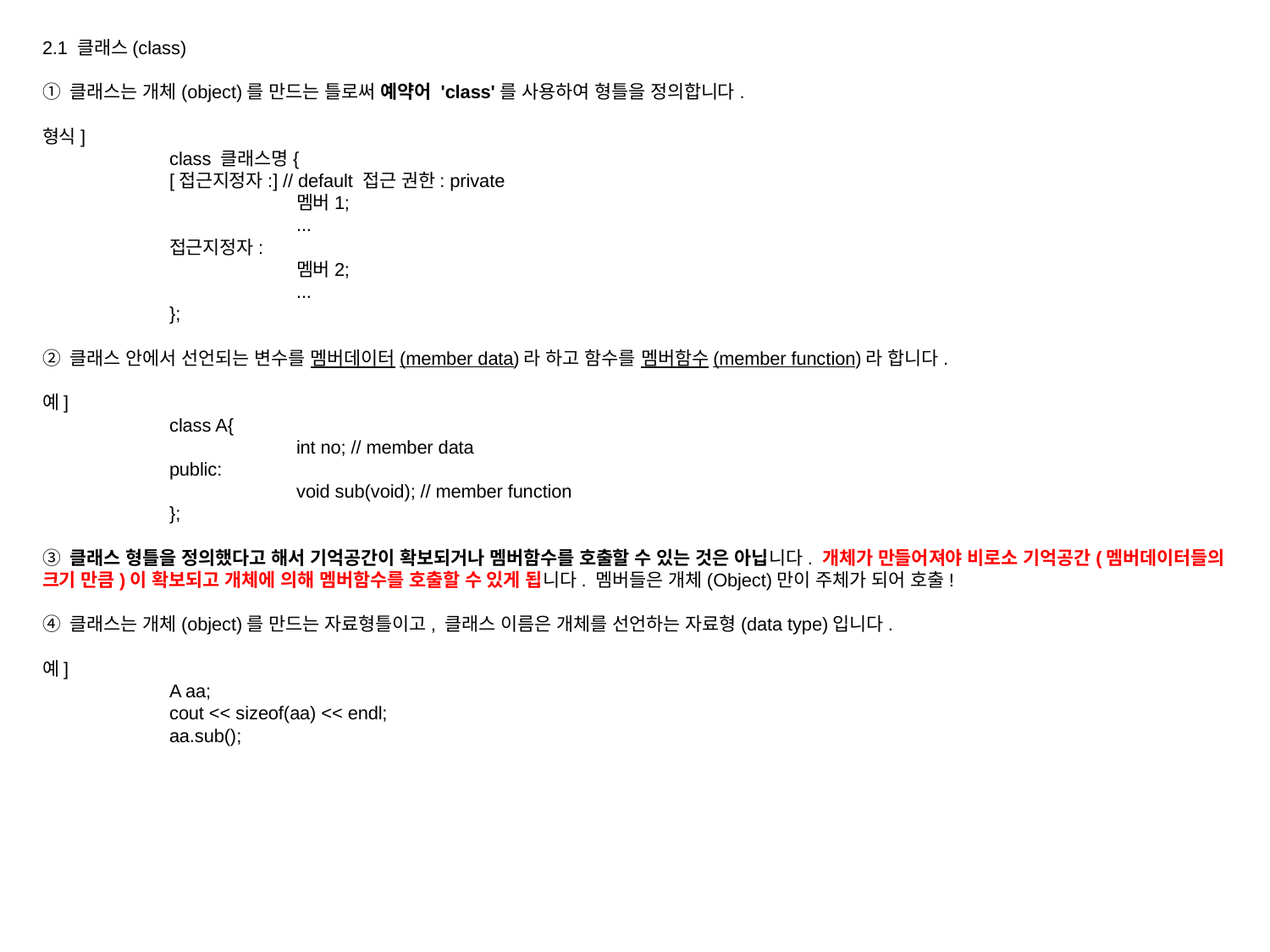

2.1 클래스(class)

① 클래스는 개체(object)를 만드는 틀로써 예약어 'class'를 사용하여 형틀을 정의합니다.

형식]
	class 클래스명{
	[접근지정자:] // default 접근 권한: private
		멤버1;
		...
	접근지정자:
		멤버2;
		...
	};

② 클래스 안에서 선언되는 변수를 멤버데이터(member data)라 하고 함수를 멤버함수(member function)라 합니다.

예]
	class A{
		int no; // member data
	public:
		void sub(void); // member function
	};

③ 클래스 형틀을 정의했다고 해서 기억공간이 확보되거나 멤버함수를 호출할 수 있는 것은 아닙니다. 개체가 만들어져야 비로소 기억공간(멤버데이터들의 크기 만큼)이 확보되고 개체에 의해 멤버함수를 호출할 수 있게 됩니다. 멤버들은 개체(Object)만이 주체가 되어 호출!

④ 클래스는 개체(object)를 만드는 자료형틀이고, 클래스 이름은 개체를 선언하는 자료형(data type)입니다.

예]
	A aa;
	cout << sizeof(aa) << endl;
	aa.sub();